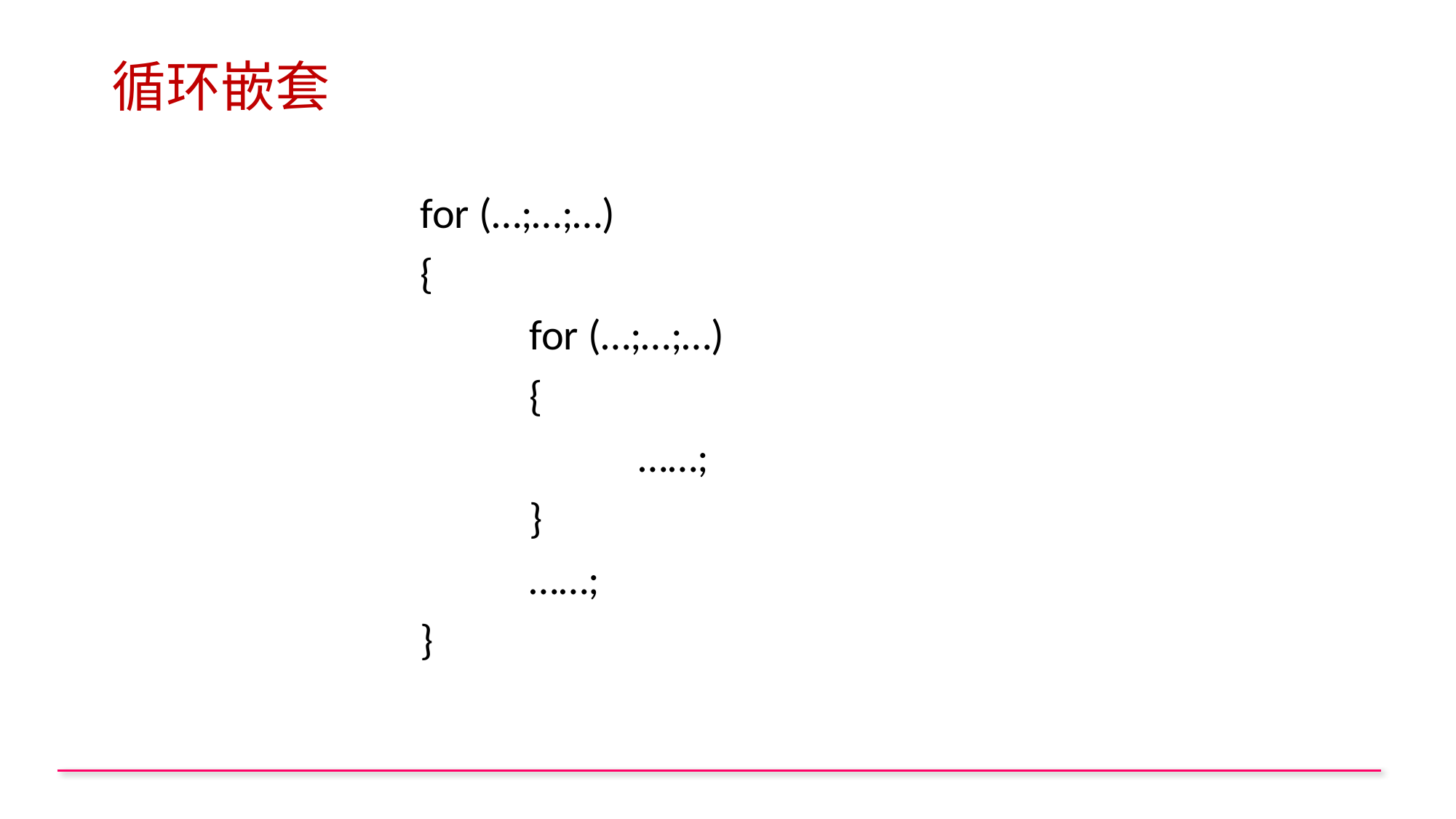

# 循环嵌套
for (…;…;…)
{
	for (…;…;…)
	{
		……;
	}
	……;
}